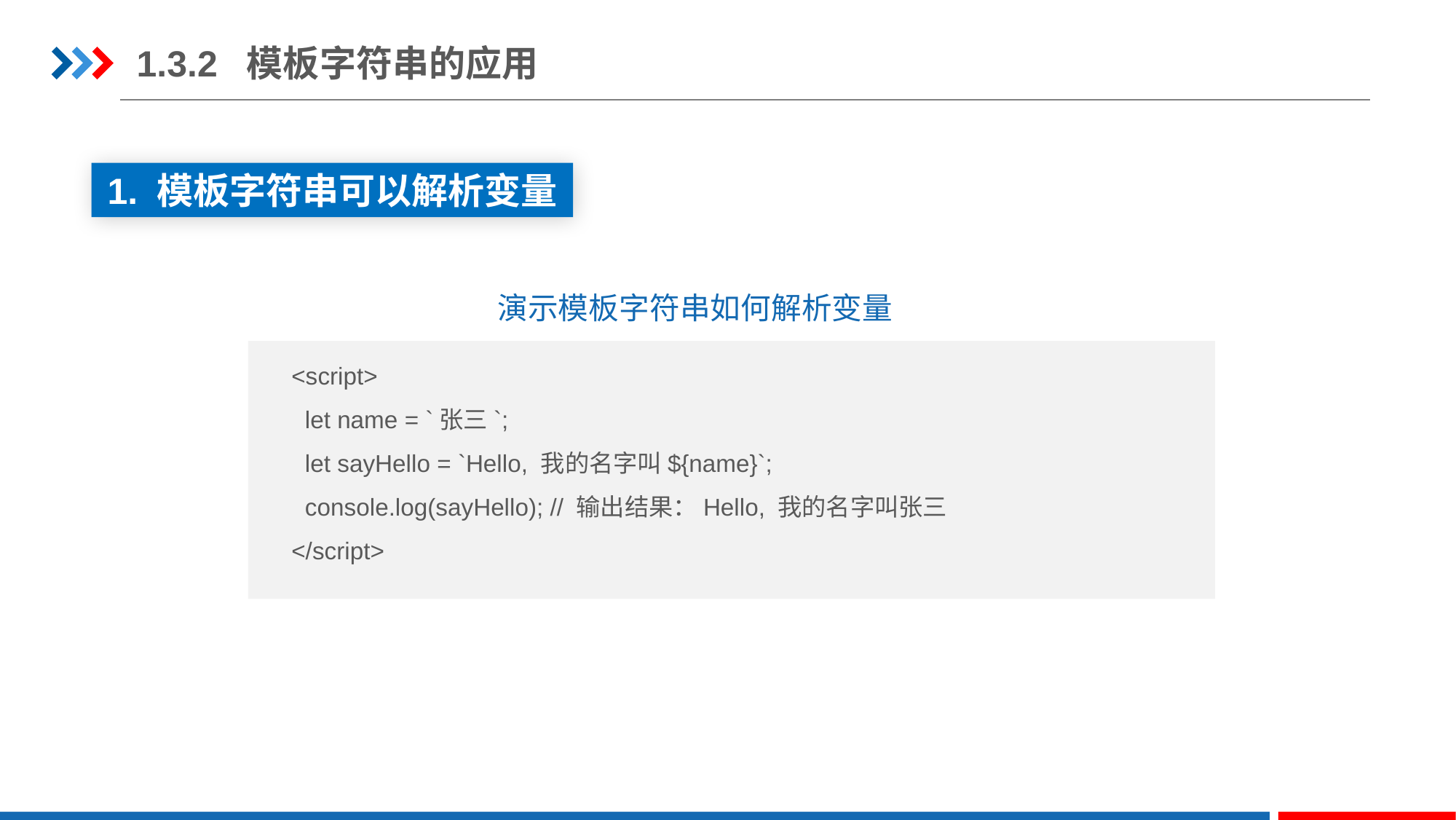

1.3.2  模板字符串的应用
1. 模板字符串可以解析变量
演示模板字符串如何解析变量

<script>
  let name = `张三`;
  let sayHello = `Hello, 我的名字叫${name}`;
  console.log(sayHello); // 输出结果：Hello, 我的名字叫张三
</script>